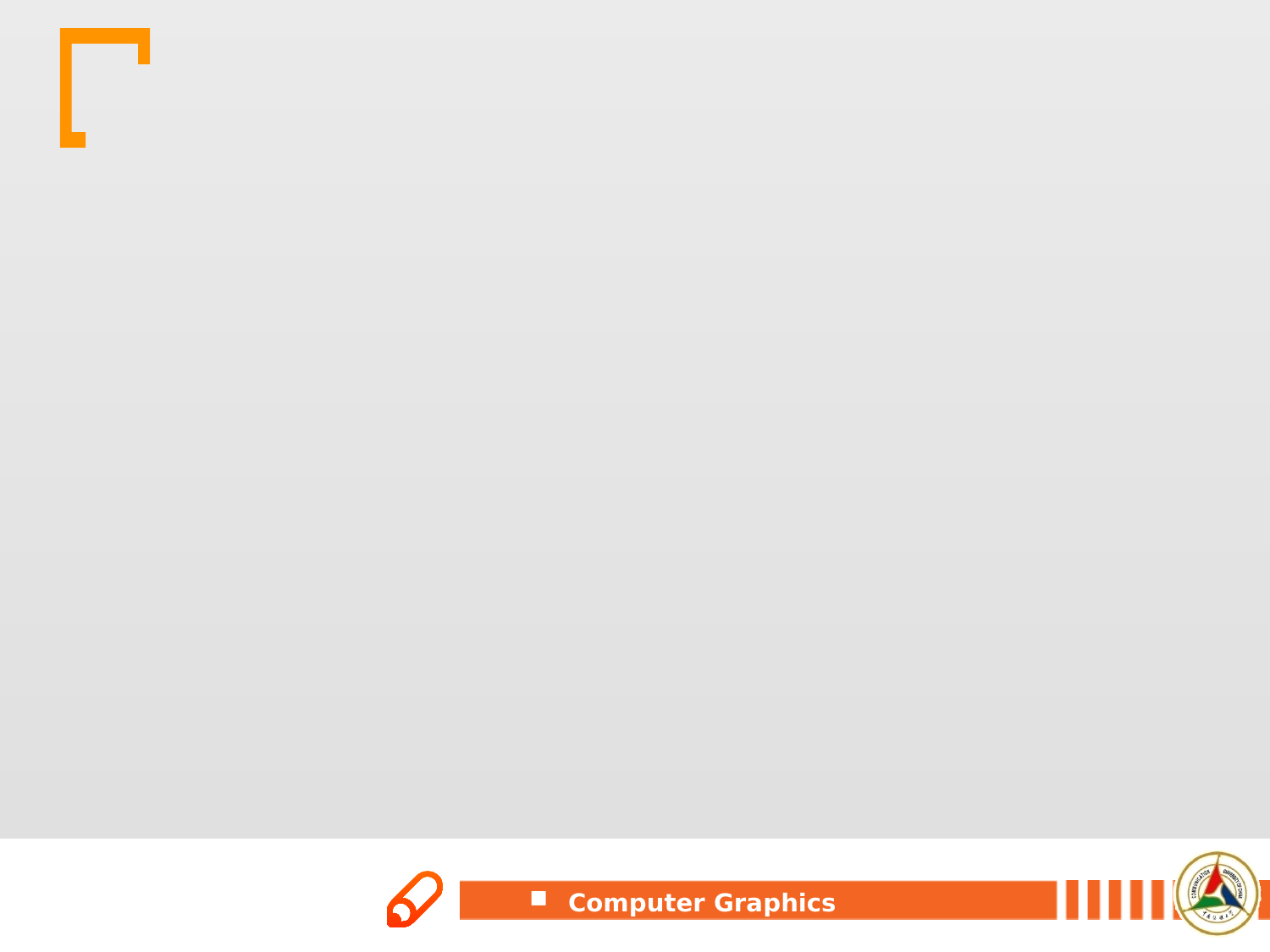

#
编辑材质
就是对模型的光滑度、反光度、透明度的编辑。如玻璃的光滑和透明、木料的低反光度和不透明等都是在这一步实现的。如果经过这一步就直接渲染，我们就可以得到一些漂亮的单色物体如玻璃器皿和金属物体。